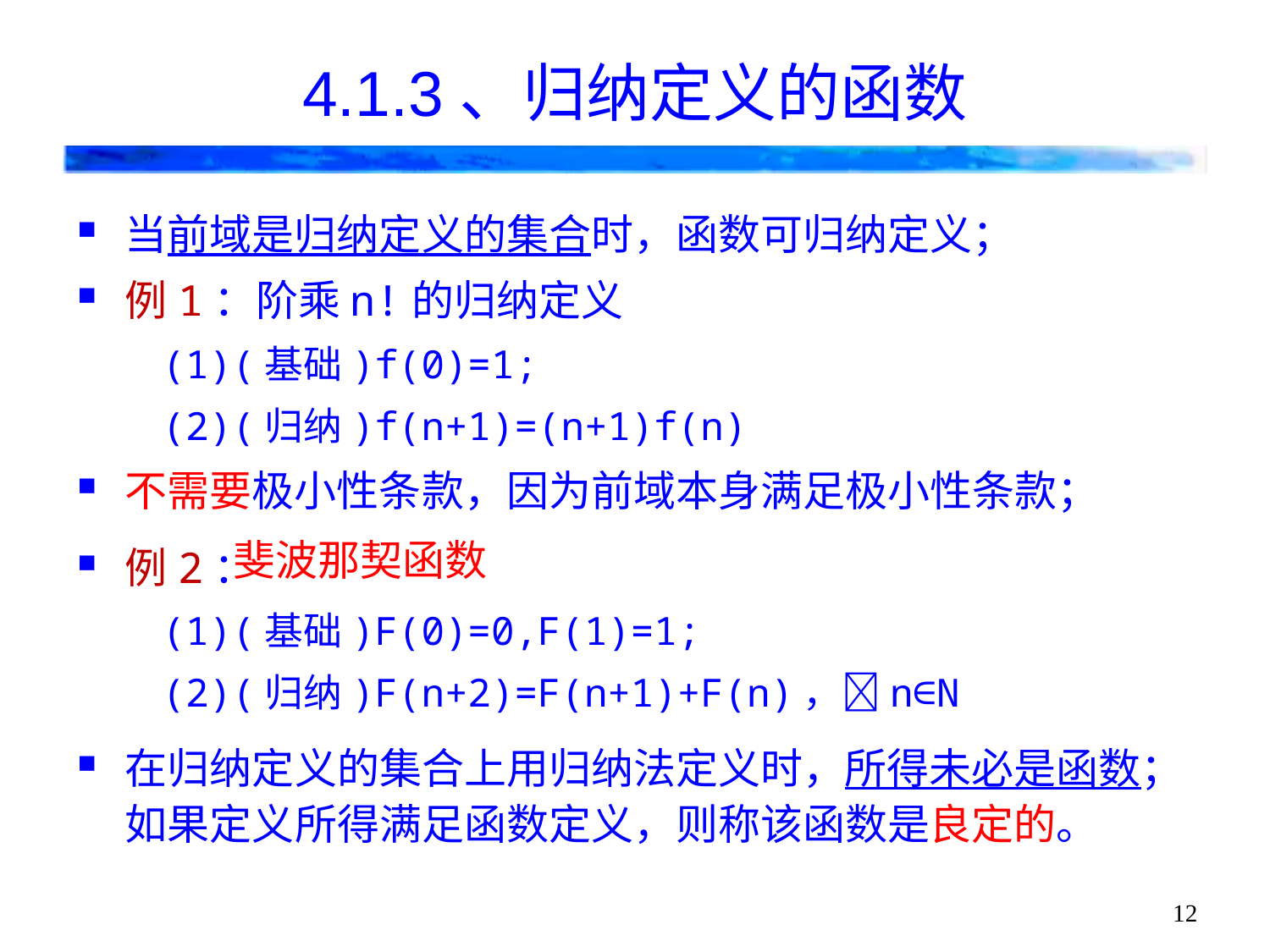

# 4.1.3、归纳定义的函数
当前域是归纳定义的集合时，函数可归纳定义；
例1：阶乘n!的归纳定义
(1)(基础)f(0)=1;
(2)(归纳)f(n+1)=(n+1)f(n)
不需要极小性条款，因为前域本身满足极小性条款；
例2：
(1)(基础)F(0)=0,F(1)=1;
(2)(归纳)F(n+2)=F(n+1)+F(n)，∀n∈N
在归纳定义的集合上用归纳法定义时，所得未必是函数；如果定义所得满足函数定义，则称该函数是良定的。
斐波那契函数
12